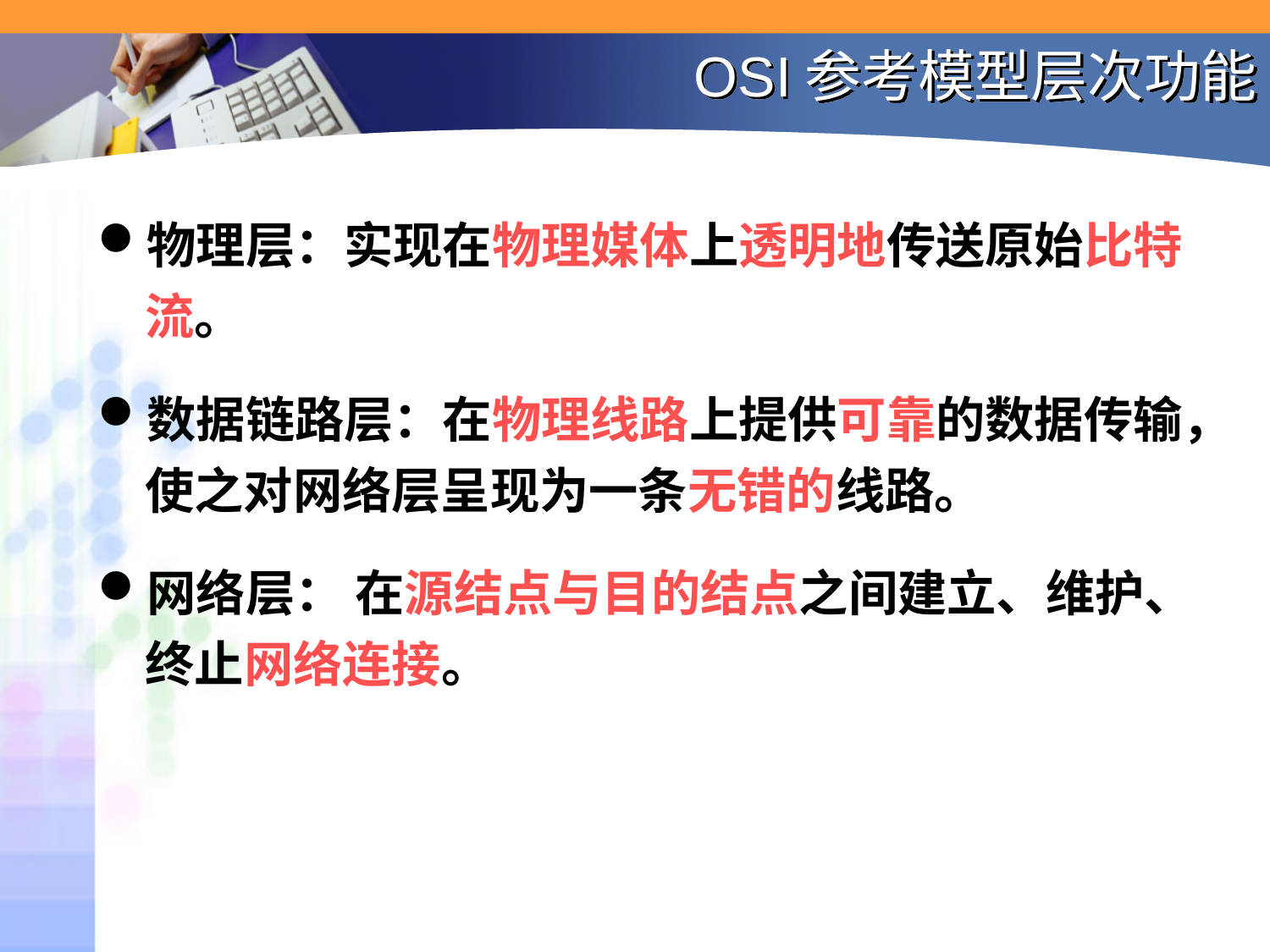

# OSI参考模型层次功能
物理层：实现在物理媒体上透明地传送原始比特流。
数据链路层：在物理线路上提供可靠的数据传输，使之对网络层呈现为一条无错的线路。
网络层： 在源结点与目的结点之间建立、维护、终止网络连接。